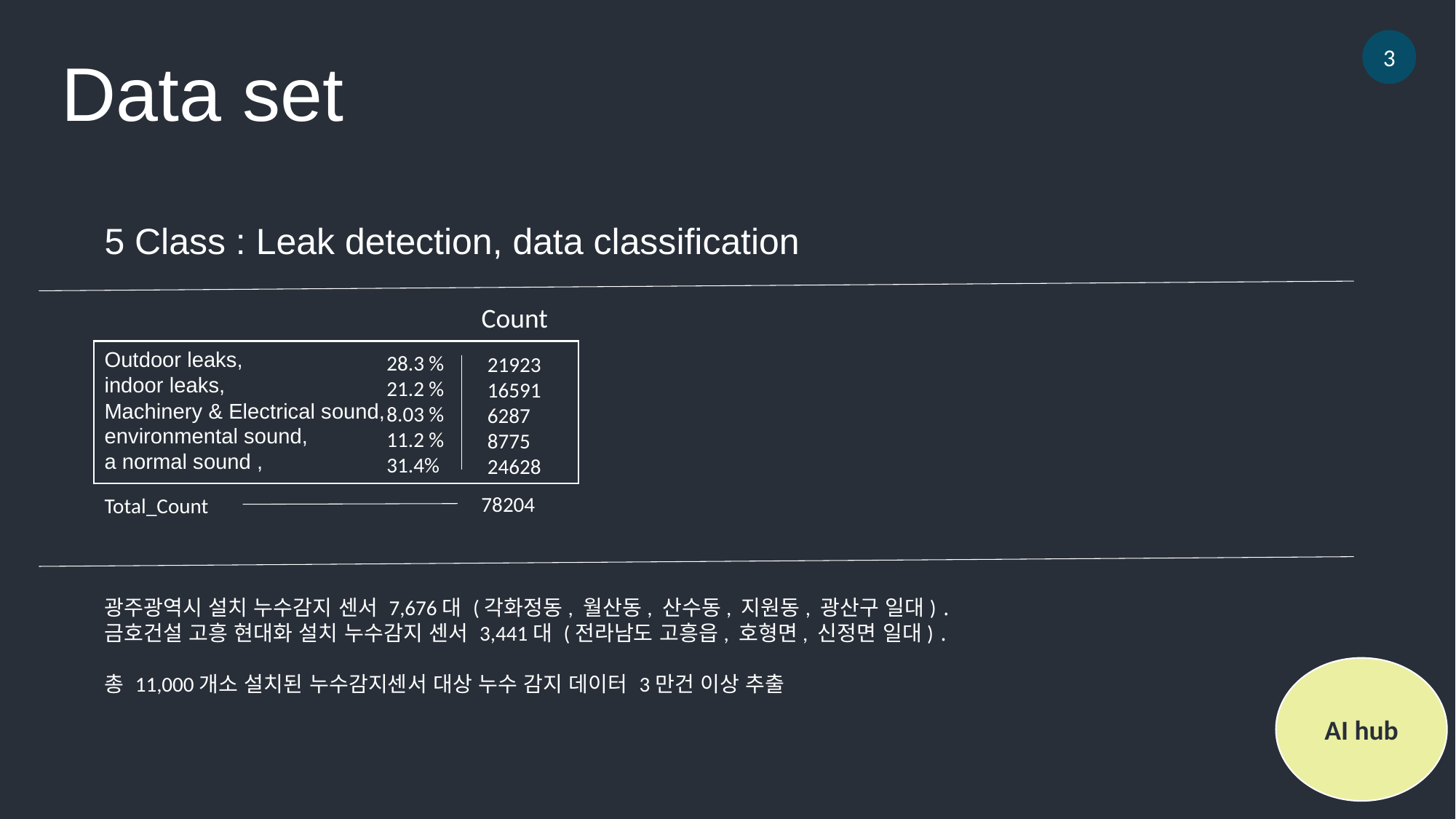

3
Data set
5 Class : Leak detection, data classification
Count
Outdoor leaks,
indoor leaks,
Machinery & Electrical sound,
environmental sound,
a normal sound ,

28.3 %
21.2 %
8.03 %
11.2 %
31.4%
21923
16591
6287
8775
24628
78204
Total_Count
광주광역시 설치 누수감지 센서 7,676대 (각화정동, 월산동, 산수동, 지원동, 광산구 일대) ․
금호건설 고흥 현대화 설치 누수감지 센서 3,441대 (전라남도 고흥읍, 호형면, 신정면 일대) ․

총 11,000개소 설치된 누수감지센서 대상 누수 감지 데이터 3만건 이상 추출
AI hub